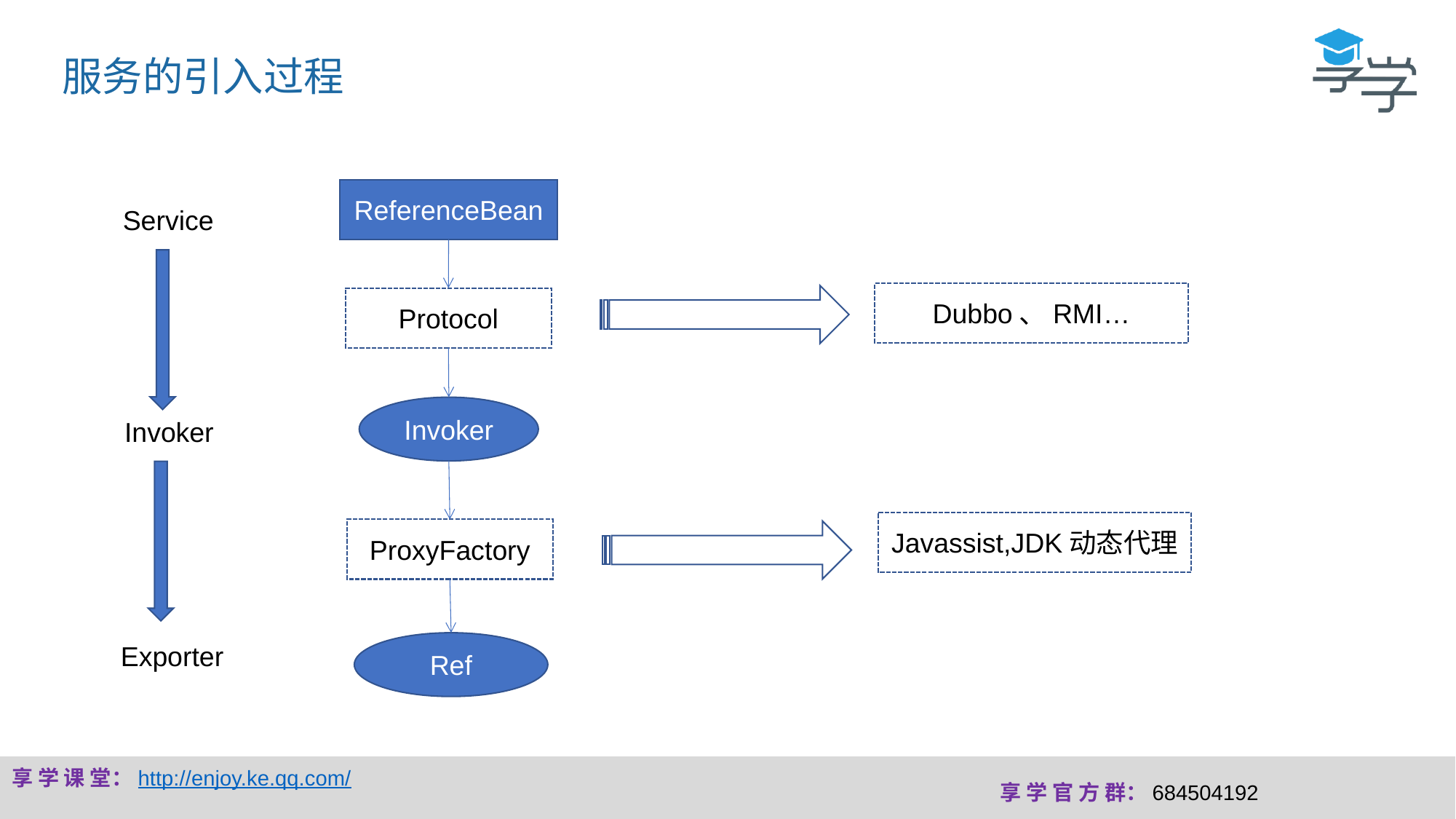

服务的引入过程
ReferenceBean
Service

Dubbo、RMI…

Protocol
Invoker
Invoker

Javassist,JDK动态代理
ProxyFactory

Ref
Exporter